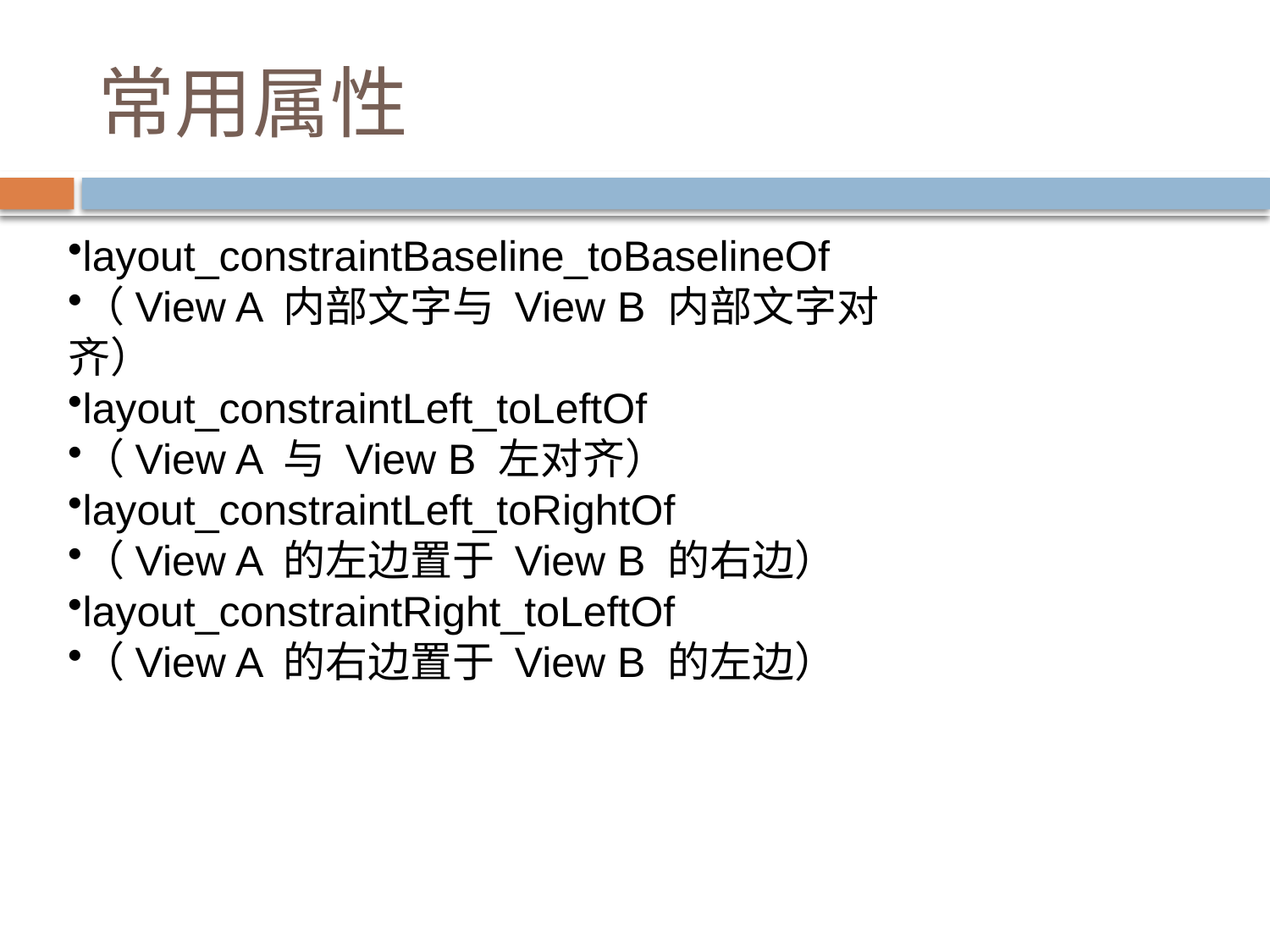

# 常用属性
layout_constraintBaseline_toBaselineOf
（View A 内部文字与 View B 内部文字对齐）
layout_constraintLeft_toLeftOf
（View A 与 View B 左对齐）
layout_constraintLeft_toRightOf
（View A 的左边置于 View B 的右边）
layout_constraintRight_toLeftOf
（View A 的右边置于 View B 的左边）